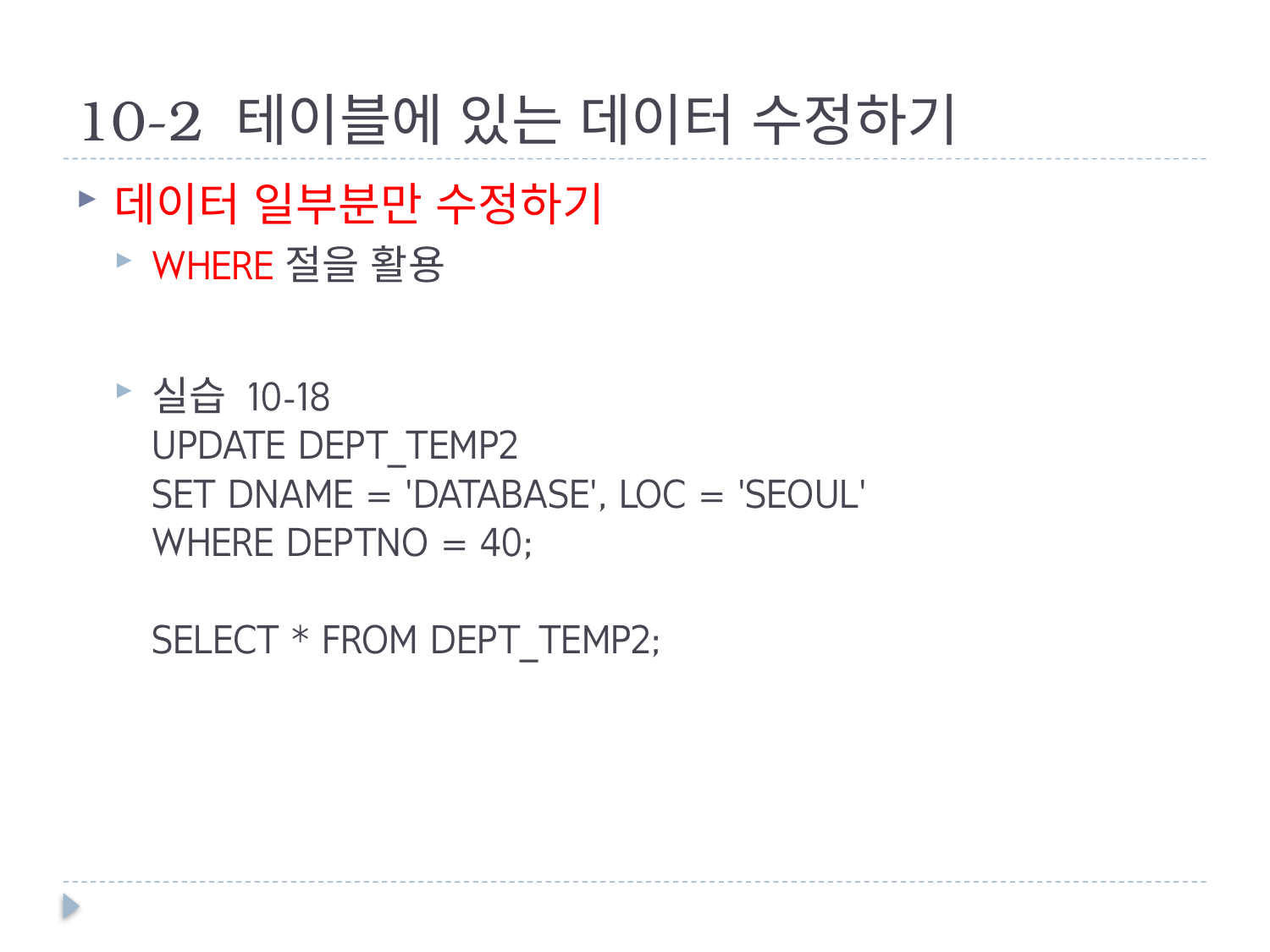

# 10-2 테이블에 있는 데이터 수정하기
데이터 일부분만 수정하기
WHERE절을 활용

실습 10-18
UPDATE DEPT_TEMP2
SET DNAME = 'DATABASE', LOC = 'SEOUL'
WHERE DEPTNO = 40;
SELECT * FROM DEPT_TEMP2;